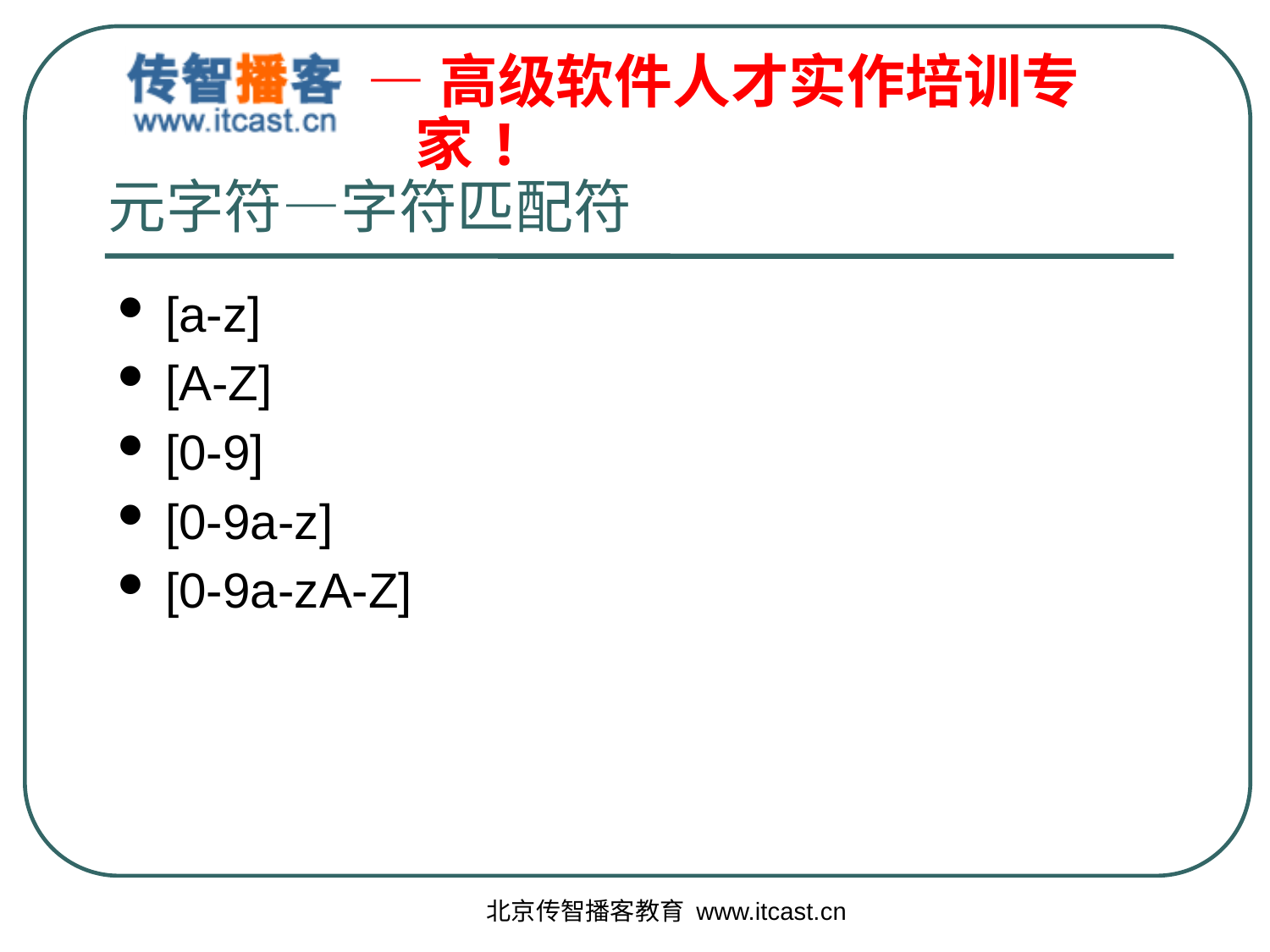

# 元字符—字符匹配符
[a-z]
[A-Z]
[0-9]
[0-9a-z]
[0-9a-zA-Z]
北京传智播客教育 www.itcast.cn